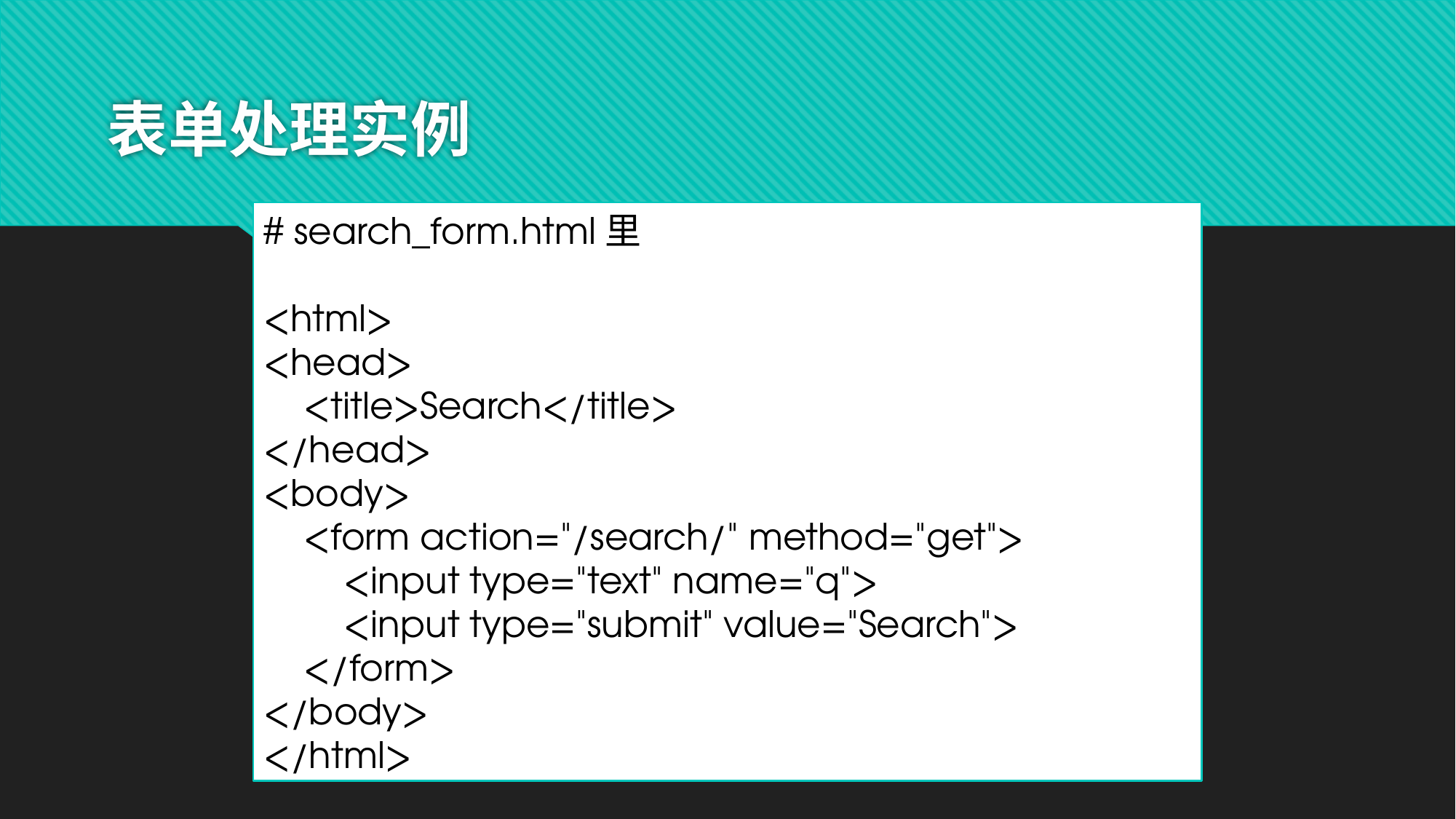

# 表单处理实例
# search_form.html里

<html>
<head>
    <title>Search</title>
</head>
<body>
    <form action="/search/" method="get">
        <input type="text" name="q">
        <input type="submit" value="Search">
    </form>
</body>
</html>